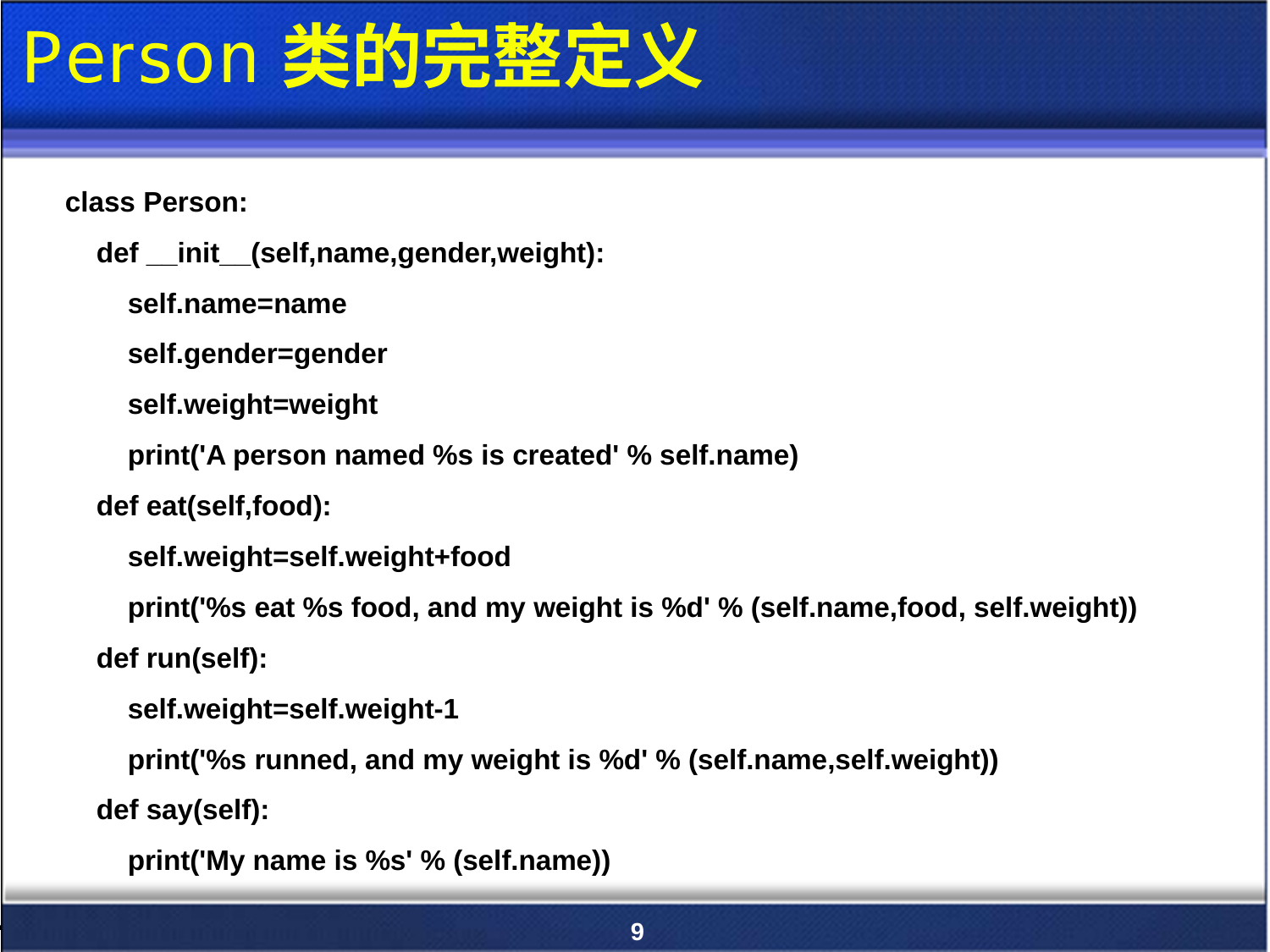

# Person类的完整定义
class Person:
    def __init__(self,name,gender,weight):
        self.name=name
        self.gender=gender
        self.weight=weight
        print('A person named %s is created' % self.name)
    def eat(self,food):
        self.weight=self.weight+food
        print('%s eat %s food, and my weight is %d' % (self.name,food, self.weight))
    def run(self):
        self.weight=self.weight-1
        print('%s runned, and my weight is %d' % (self.name,self.weight))
    def say(self):
        print('My name is %s' % (self.name))
9